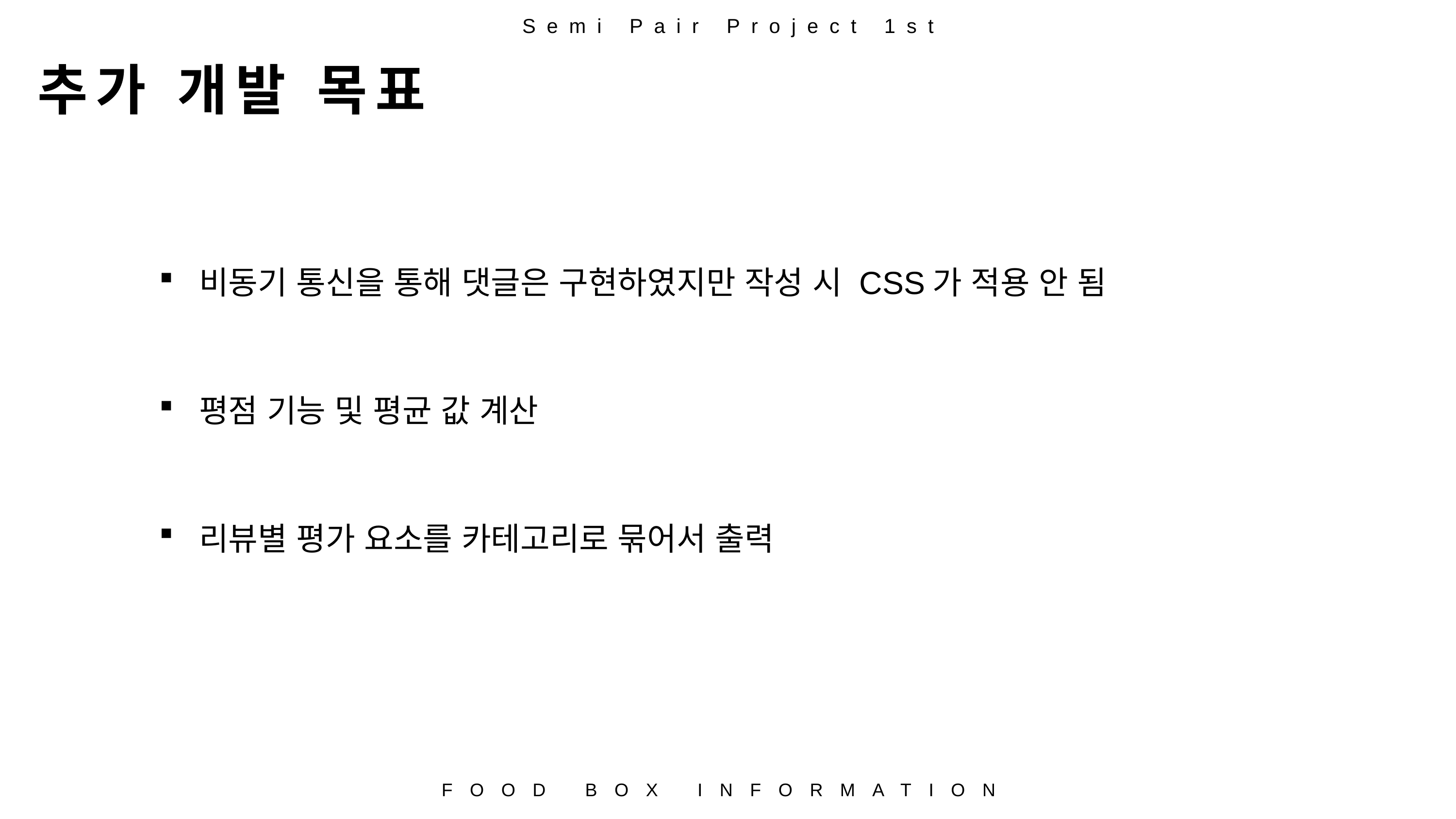

Semi Pair Project 1st
추가 개발 목표
  비동기 통신을 통해 댓글은 구현하였지만 작성 시 CSS가 적용 안 됨

  평점 기능 및 평균 값 계산

  리뷰별 평가 요소를 카테고리로 묶어서 출력

FOOD BOX INFORMATION